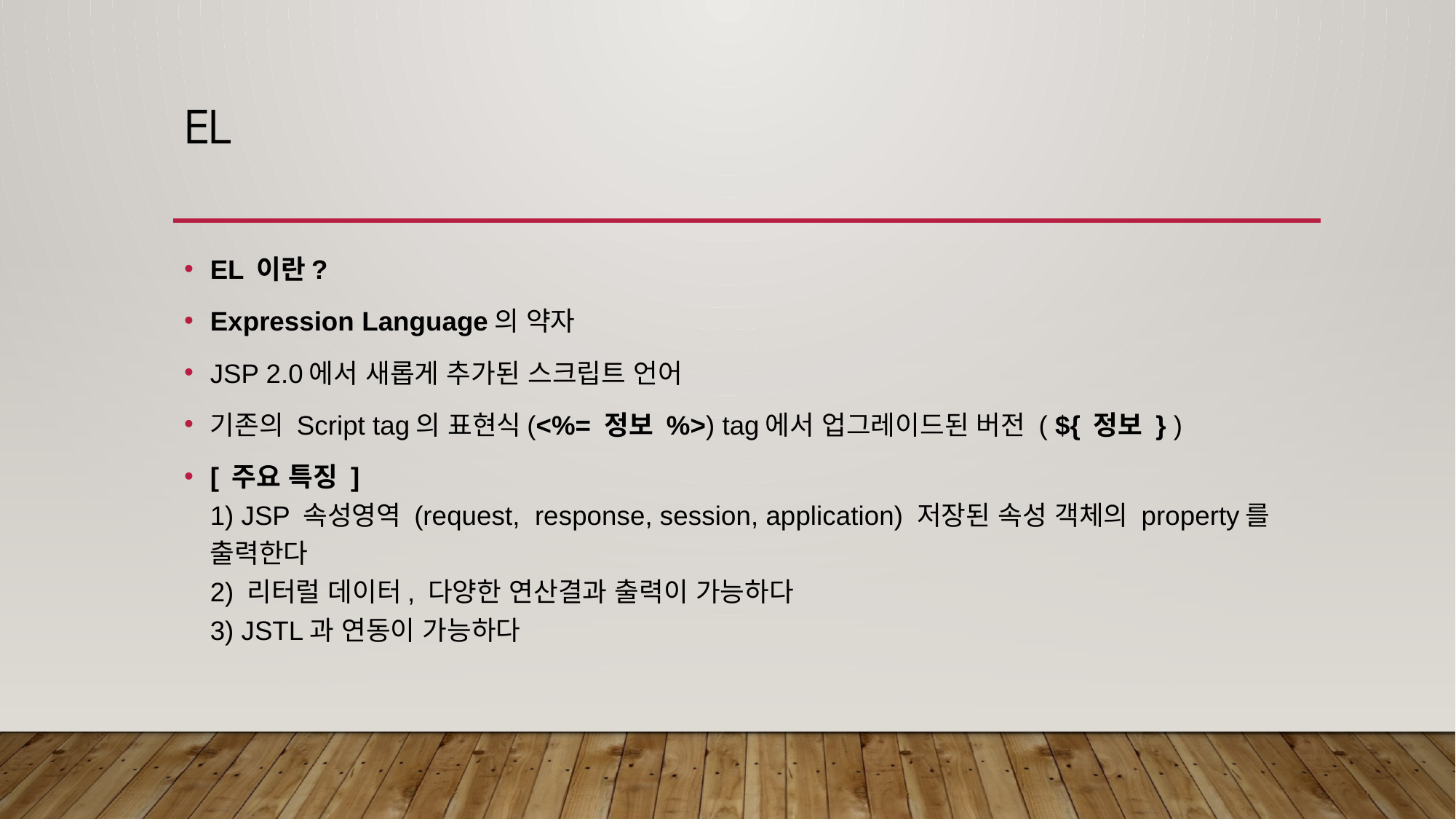

# EL
EL 이란?
Expression Language의 약자
JSP 2.0에서 새롭게 추가된 스크립트 언어
기존의 Script tag의 표현식(<%= 정보 %>) tag에서 업그레이드된 버전 ( ${ 정보 } )
[ 주요 특징 ]
1) JSP 속성영역 (request,  response, session, application) 저장된 속성 객체의 property를 출력한다 
2) 리터럴 데이터, 다양한 연산결과 출력이 가능하다 
3) JSTL과 연동이 가능하다